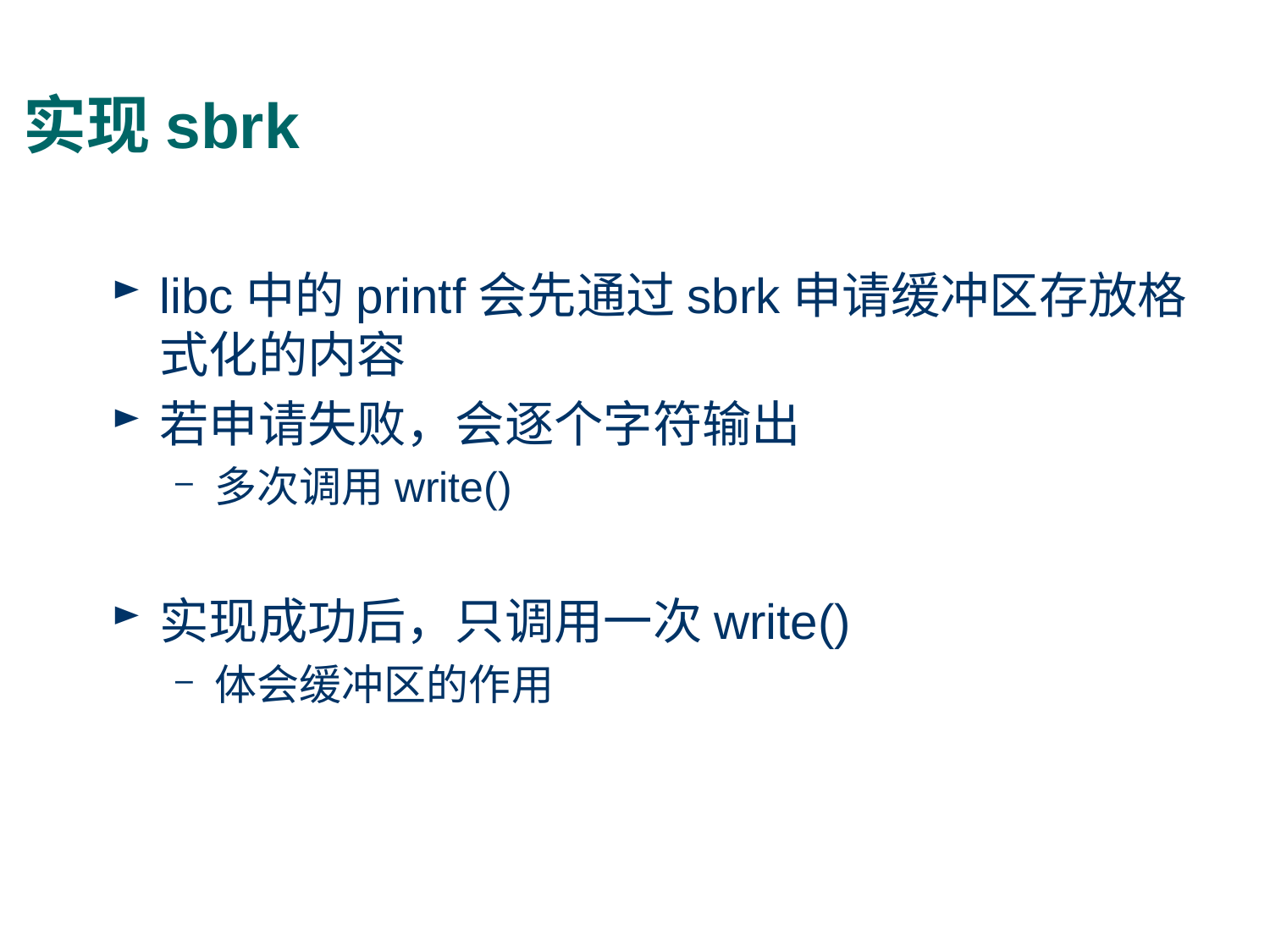

# 实现sbrk
libc中的printf会先通过sbrk申请缓冲区存放格式化的内容
若申请失败，会逐个字符输出
多次调用write()

实现成功后，只调用一次write()
体会缓冲区的作用